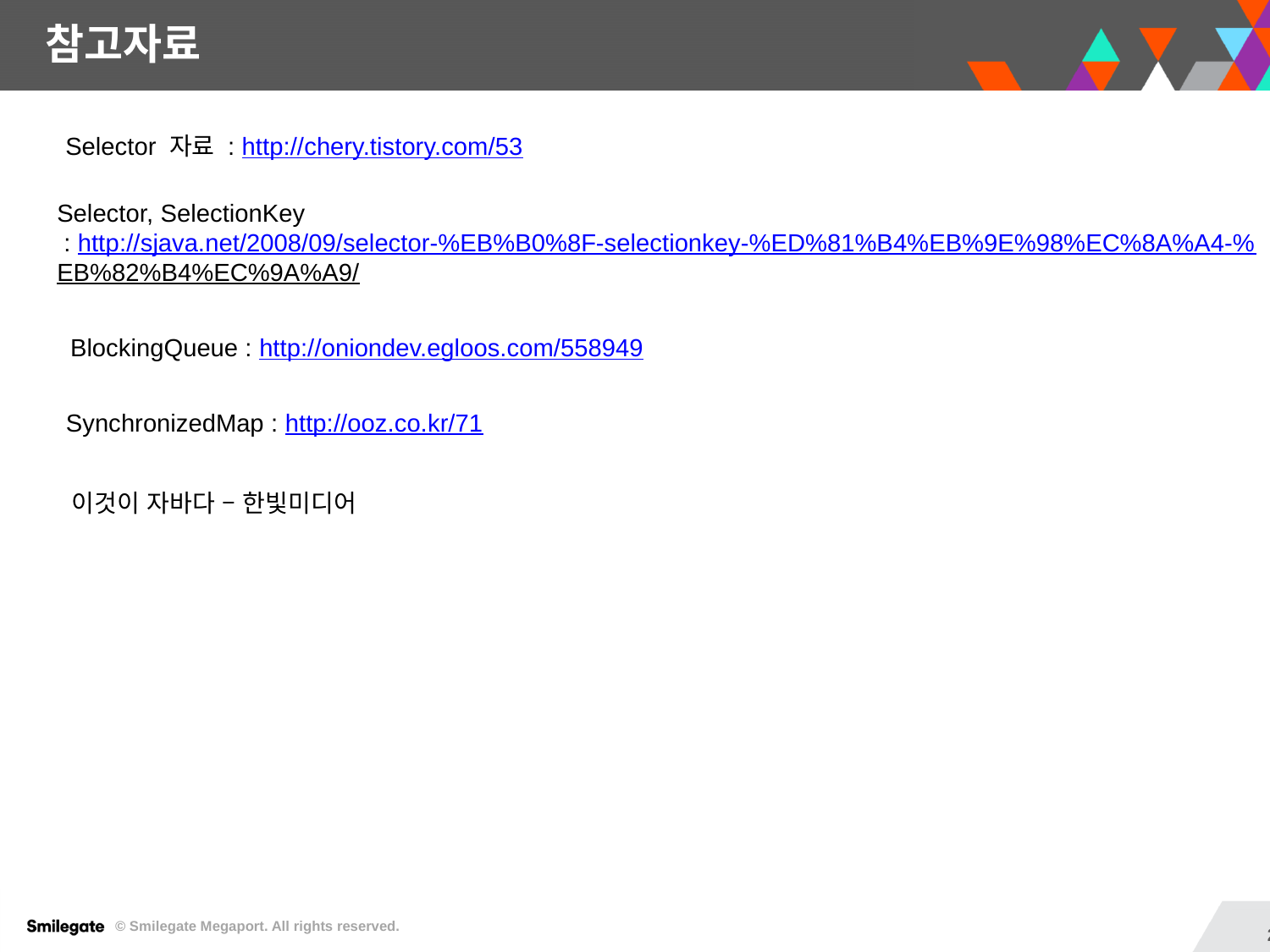

참고자료
Selector 자료 : http://chery.tistory.com/53
Selector, SelectionKey
 : http://sjava.net/2008/09/selector-%EB%B0%8F-selectionkey-%ED%81%B4%EB%9E%98%EC%8A%A4-%EB%82%B4%EC%9A%A9/
BlockingQueue : http://oniondev.egloos.com/558949
SynchronizedMap : http://ooz.co.kr/71
이것이 자바다 – 한빛미디어